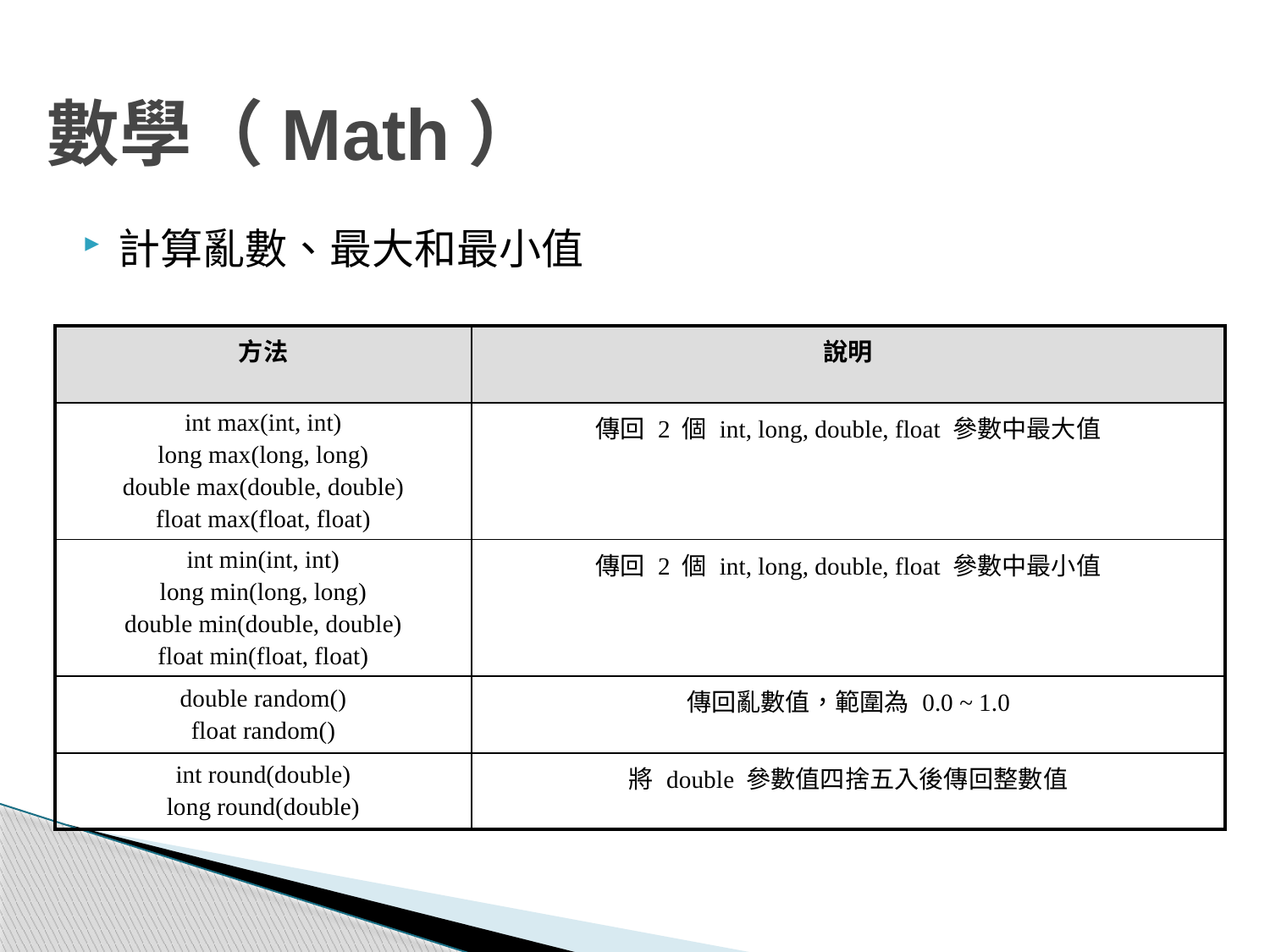

# 數學（Math）
計算亂數、最大和最小值
| 方法 | 說明 |
| --- | --- |
| int max(int, int) long max(long, long) double max(double, double) float max(float, float) | 傳回 2 個 int, long, double, float 參數中最大值 |
| int min(int, int) long min(long, long) double min(double, double) float min(float, float) | 傳回 2 個 int, long, double, float 參數中最小值 |
| double random() float random() | 傳回亂數值，範圍為 0.0 ~ 1.0 |
| int round(double) long round(double) | 將 double 參數值四捨五入後傳回整數值 |